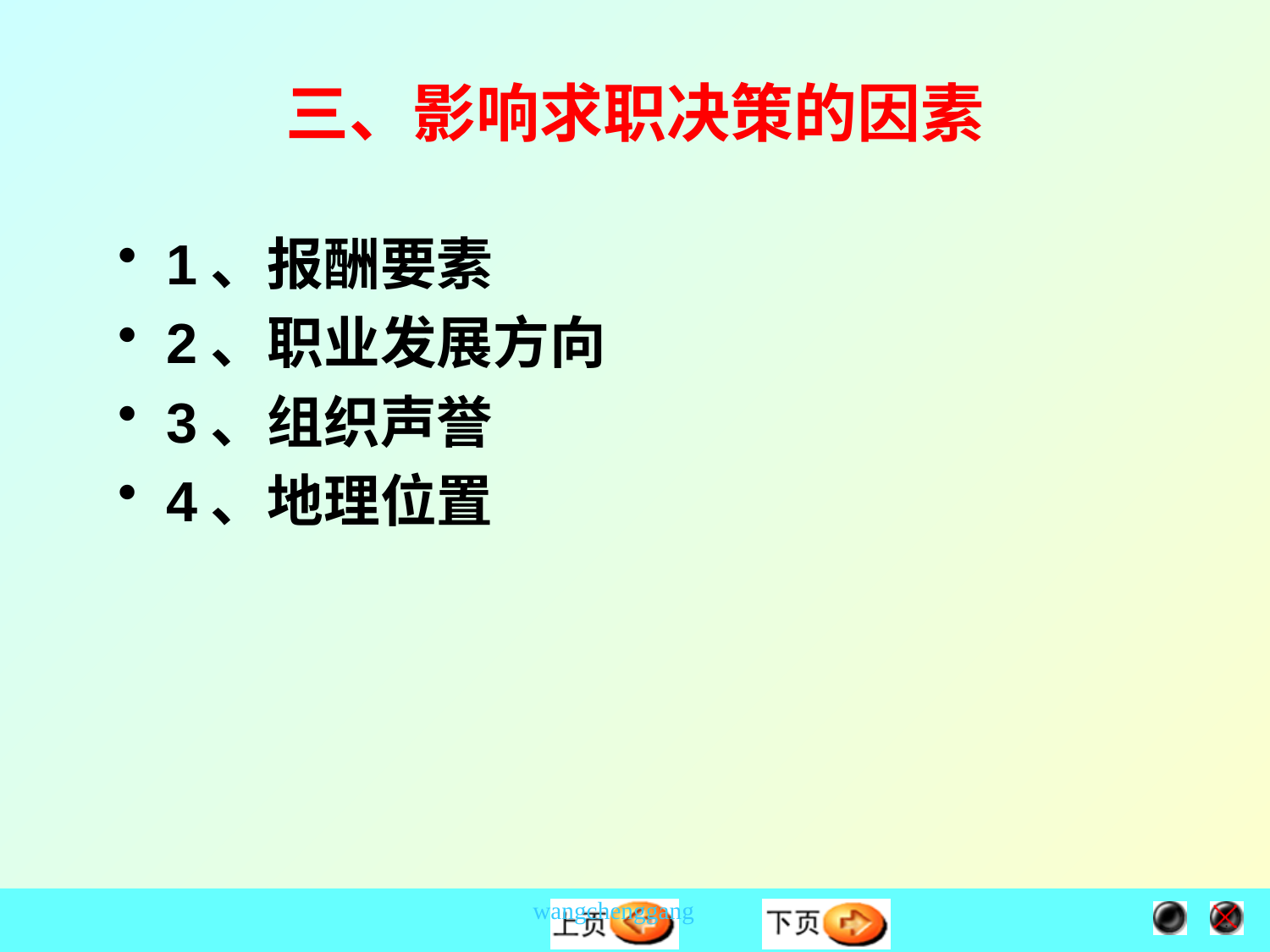

# 三、影响求职决策的因素
1、报酬要素
2、职业发展方向
3、组织声誉
4、地理位置

wangchenggang